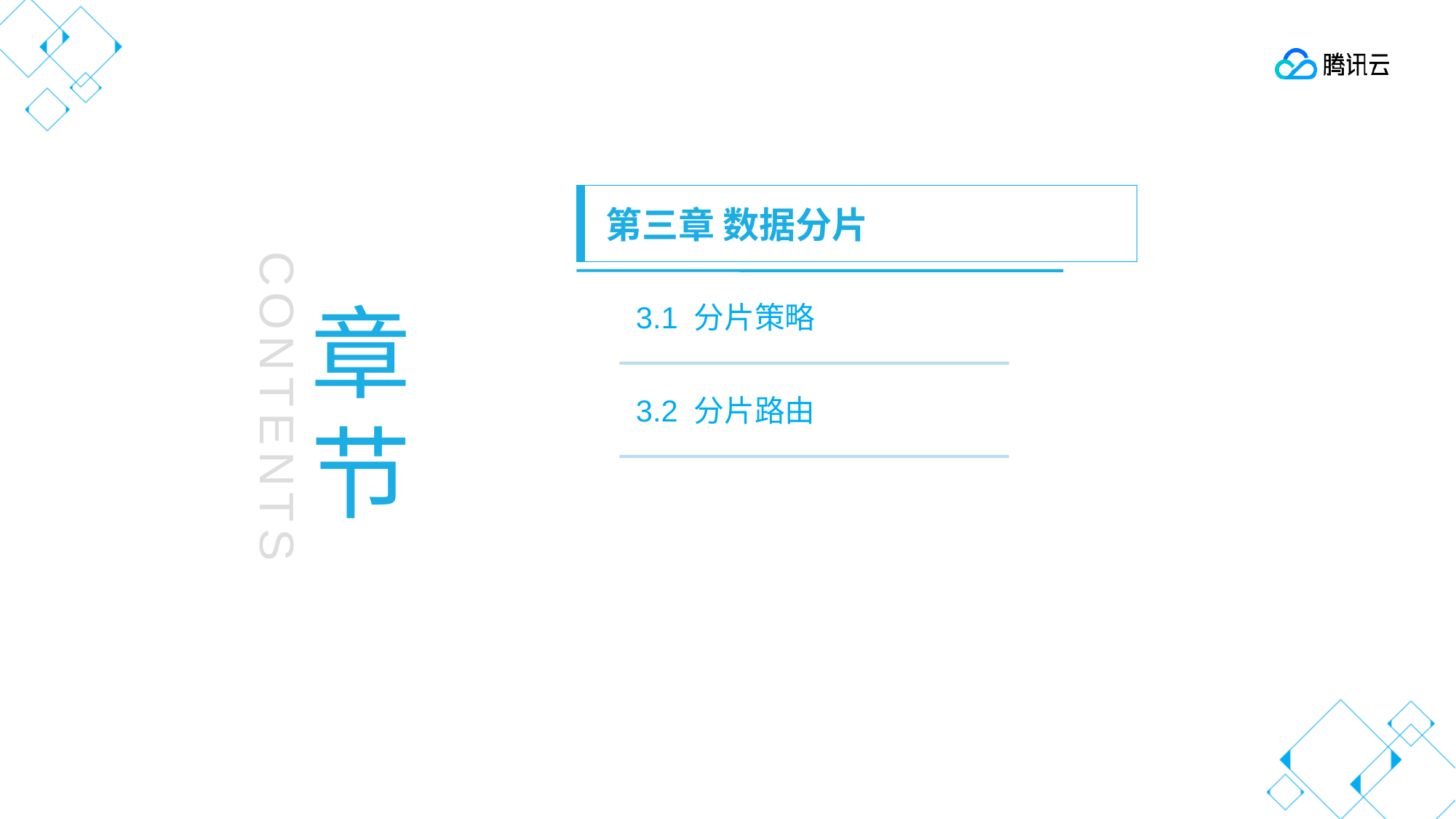

第三章 数据分片
章节

第一章 云计算发展历史
3.1 分片策略

3.2 分片路由
CONTENTS